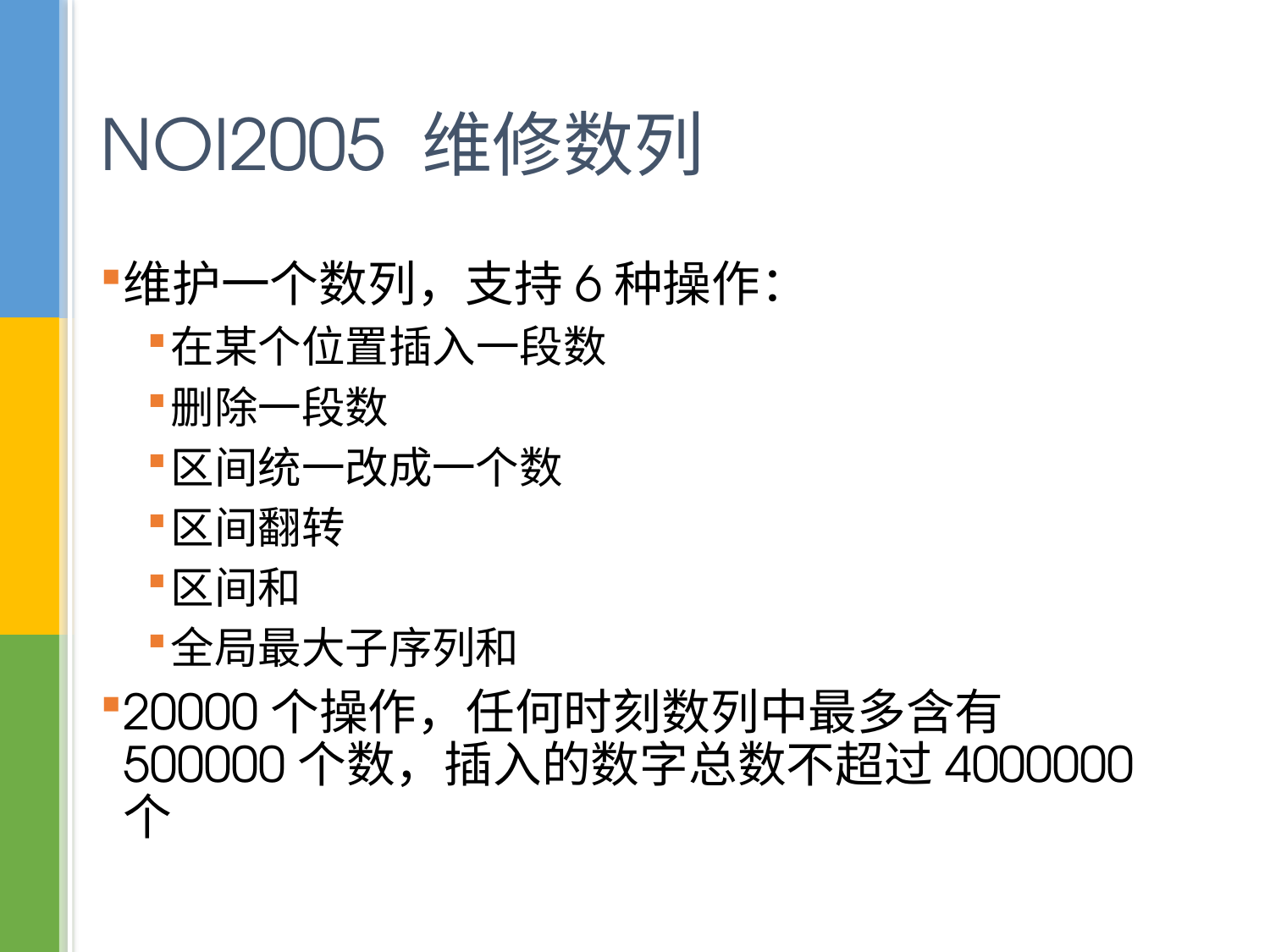

# NOI2005 维修数列
维护一个数列，支持6种操作：
在某个位置插入一段数
删除一段数
区间统一改成一个数
区间翻转
区间和
全局最大子序列和
20000个操作，任何时刻数列中最多含有500000个数，插入的数字总数不超过4000000个